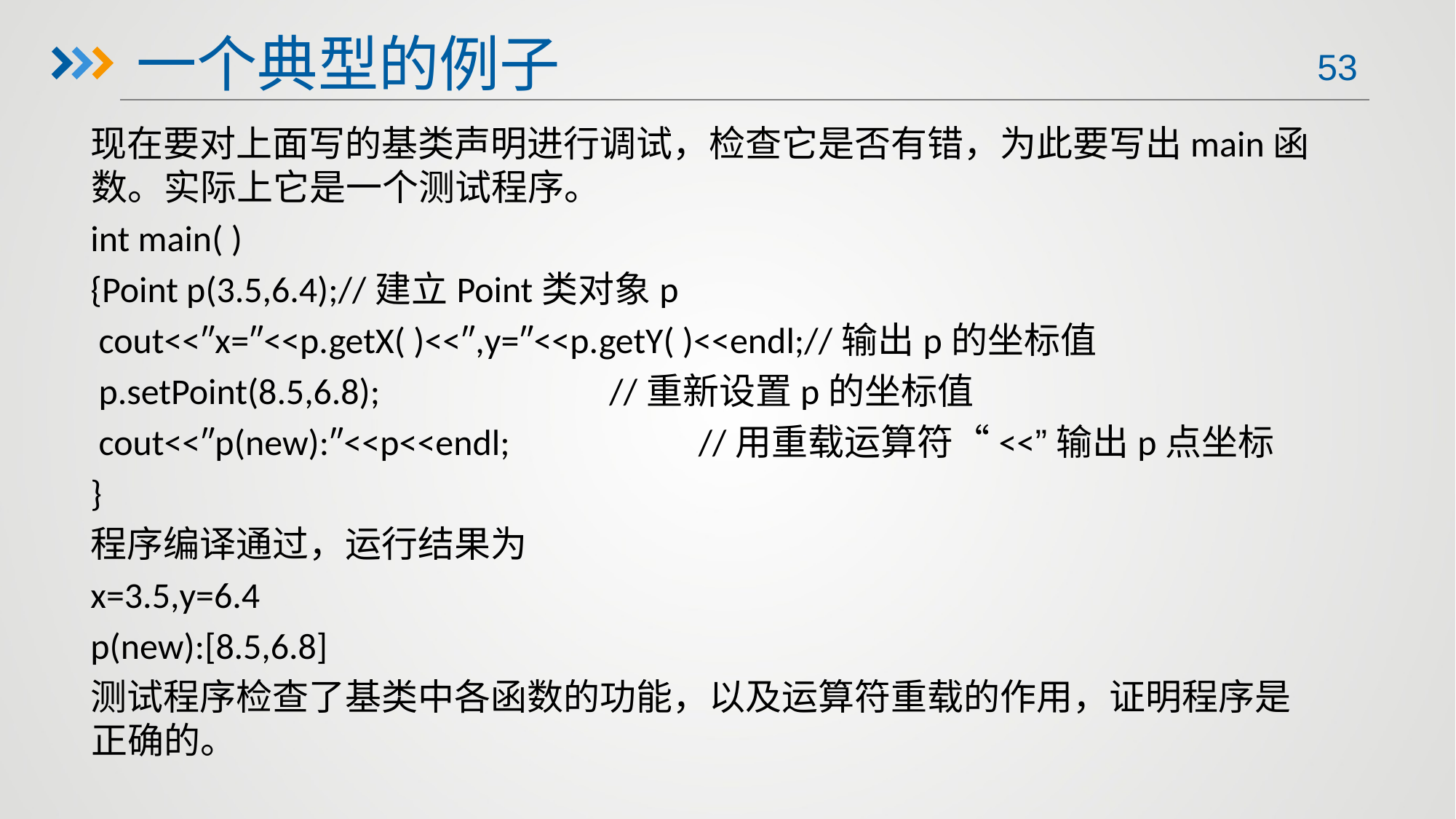

一个典型的例子
现在要对上面写的基类声明进行调试，检查它是否有错，为此要写出main函数。实际上它是一个测试程序。
int main( )
{Point p(3.5,6.4);//建立Point类对象p
 cout<<″x=″<<p.getX( )<<″,y=″<<p.getY( )<<endl;//输出p的坐标值
 p.setPoint(8.5,6.8);                            //重新设置p的坐标值
 cout<<″p(new):″<<p<<endl;                       //用重载运算符“<<”输出p点坐标
}
程序编译通过，运行结果为
x=3.5,y=6.4
p(new):[8.5,6.8]
测试程序检查了基类中各函数的功能，以及运算符重载的作用，证明程序是正确的。